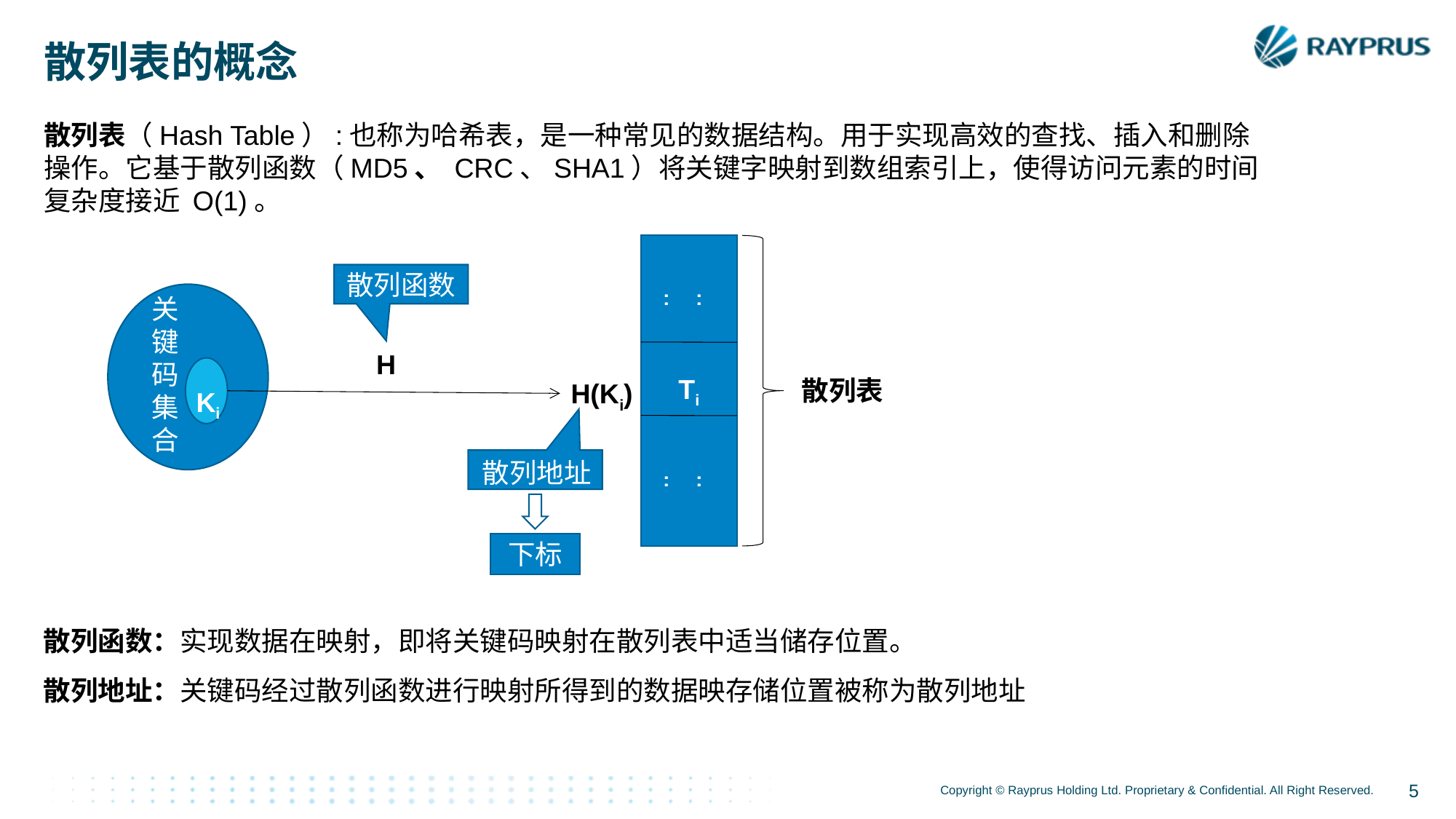

散列表的概念
散列表（Hash Table）:也称为哈希表，是一种常见的数据结构。用于实现高效的查找、插入和删除操作。它基于散列函数（MD5、 CRC、SHA1）将关键字映射到数组索引上，使得访问元素的时间复杂度接近 O(1)。
Ti

散列函数
......

关键码集合
H

散列表
H(Ki)
Ki

散列地址
......

下标
散列函数：实现数据在映射，即将关键码映射在散列表中适当储存位置。
散列地址：关键码经过散列函数进行映射所得到的数据映存储位置被称为散列地址
5
Copyright © Rayprus Holding Ltd. Proprietary & Confidential. All Right Reserved.